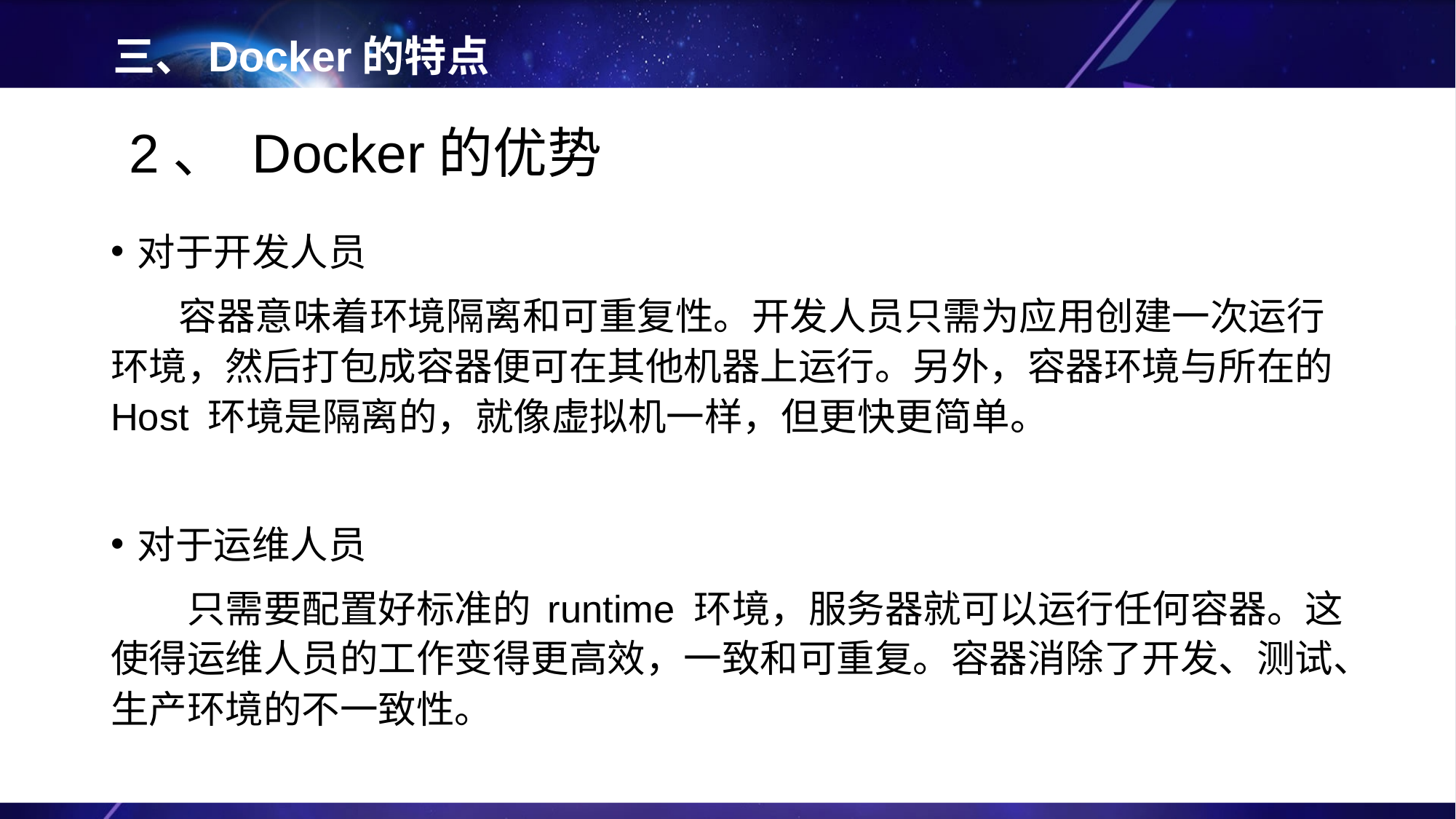

# 三、Docker的特点
2、 Docker的优势
对于开发人员
       容器意味着环境隔离和可重复性。开发人员只需为应用创建一次运行环境，然后打包成容器便可在其他机器上运行。另外，容器环境与所在的 Host 环境是隔离的，就像虚拟机一样，但更快更简单。

对于运维人员
        只需要配置好标准的 runtime 环境，服务器就可以运行任何容器。这使得运维人员的工作变得更高效，一致和可重复。容器消除了开发、测试、生产环境的不一致性。